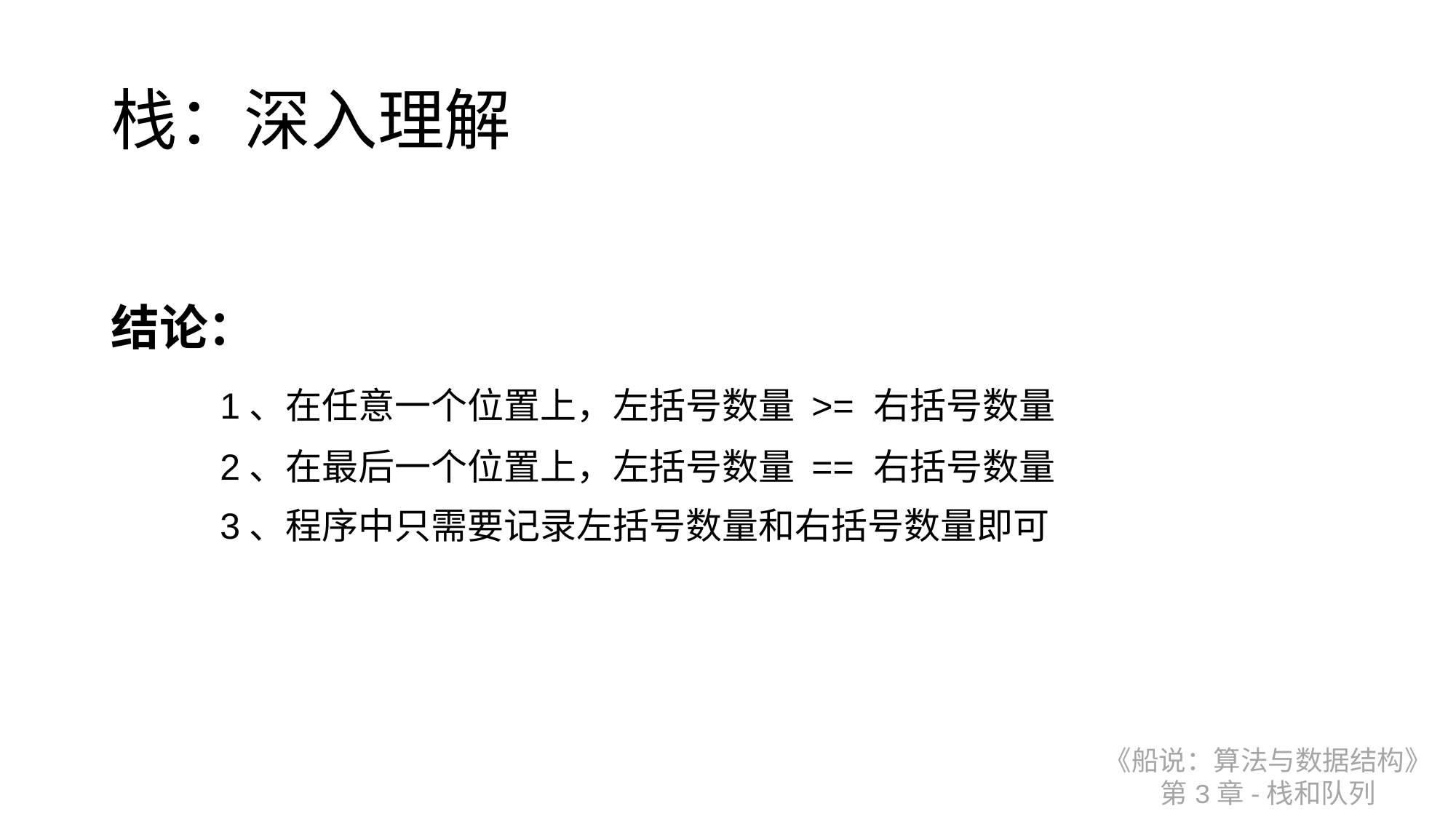

# 栈：深入理解

结论：
	1、在任意一个位置上，左括号数量 >= 右括号数量
	2、在最后一个位置上，左括号数量 == 右括号数量
	3、程序中只需要记录左括号数量和右括号数量即可